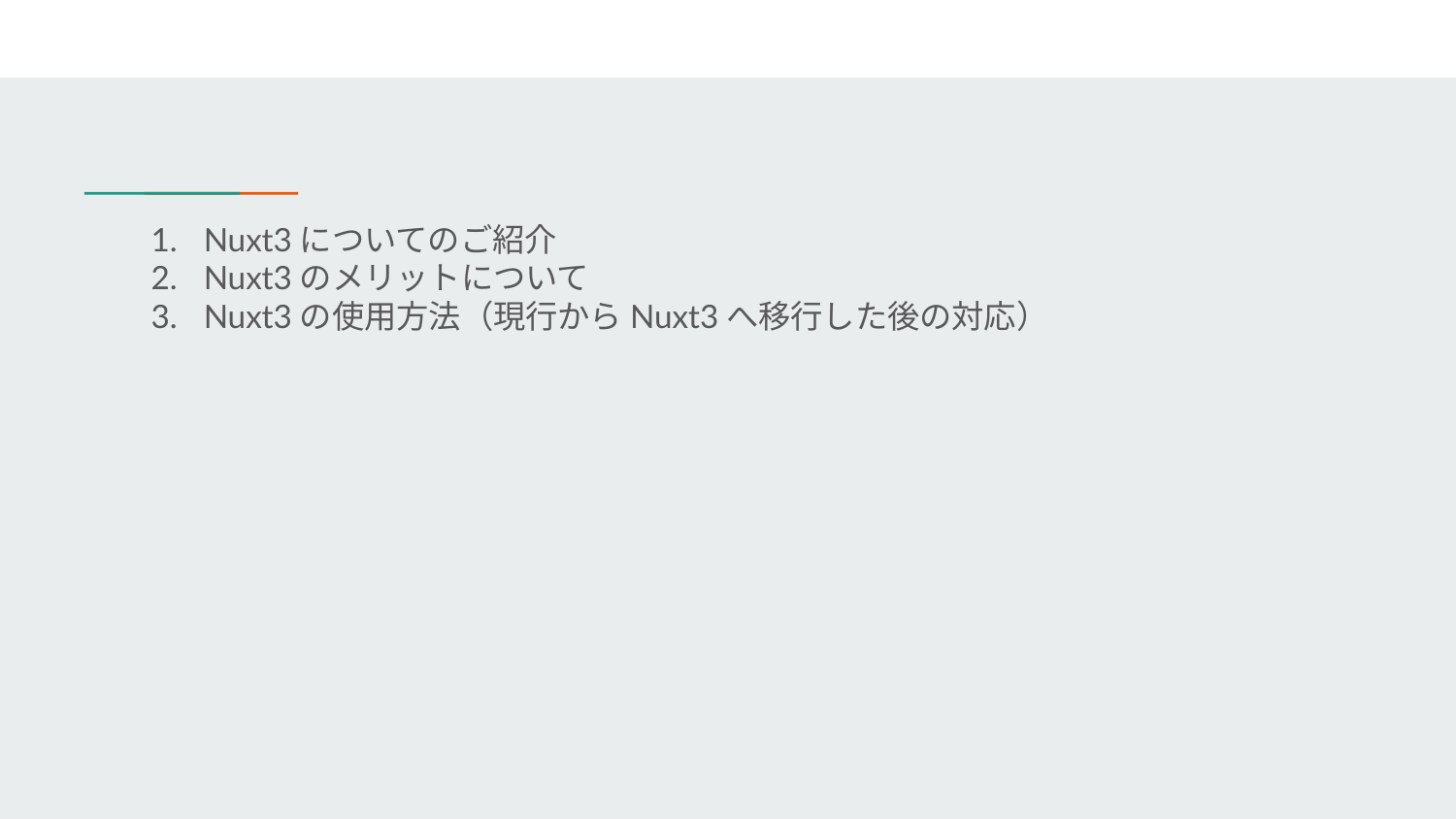

Nuxt3についてのご紹介
Nuxt3のメリットについて
Nuxt3の使用方法（現行からNuxt3へ移行した後の対応）